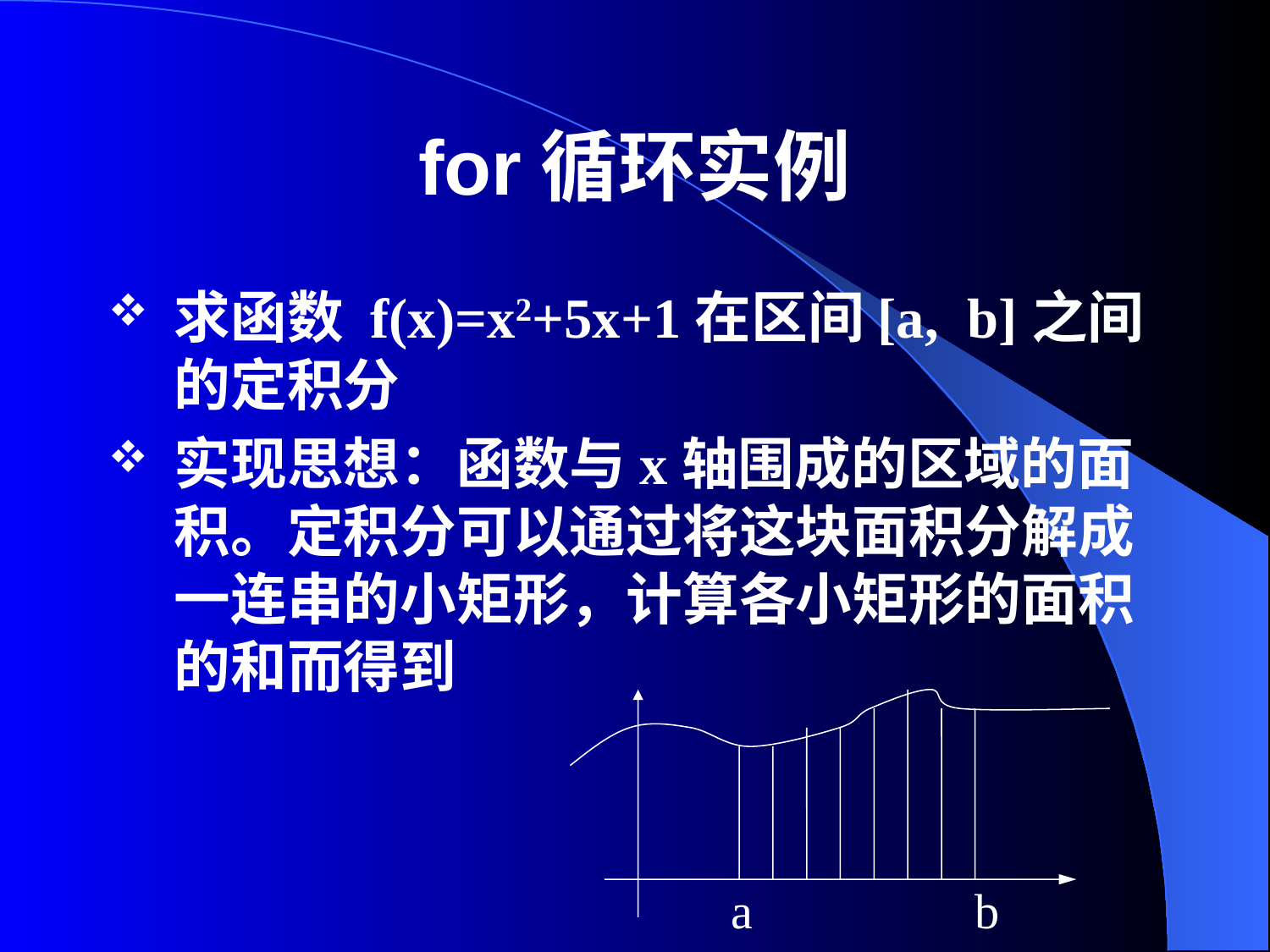

# for循环实例
求函数 f(x)=x2+5x+1在区间[a,  b]之间的定积分
实现思想：函数与x轴围成的区域的面积。定积分可以通过将这块面积分解成一连串的小矩形，计算各小矩形的面积的和而得到

a
b